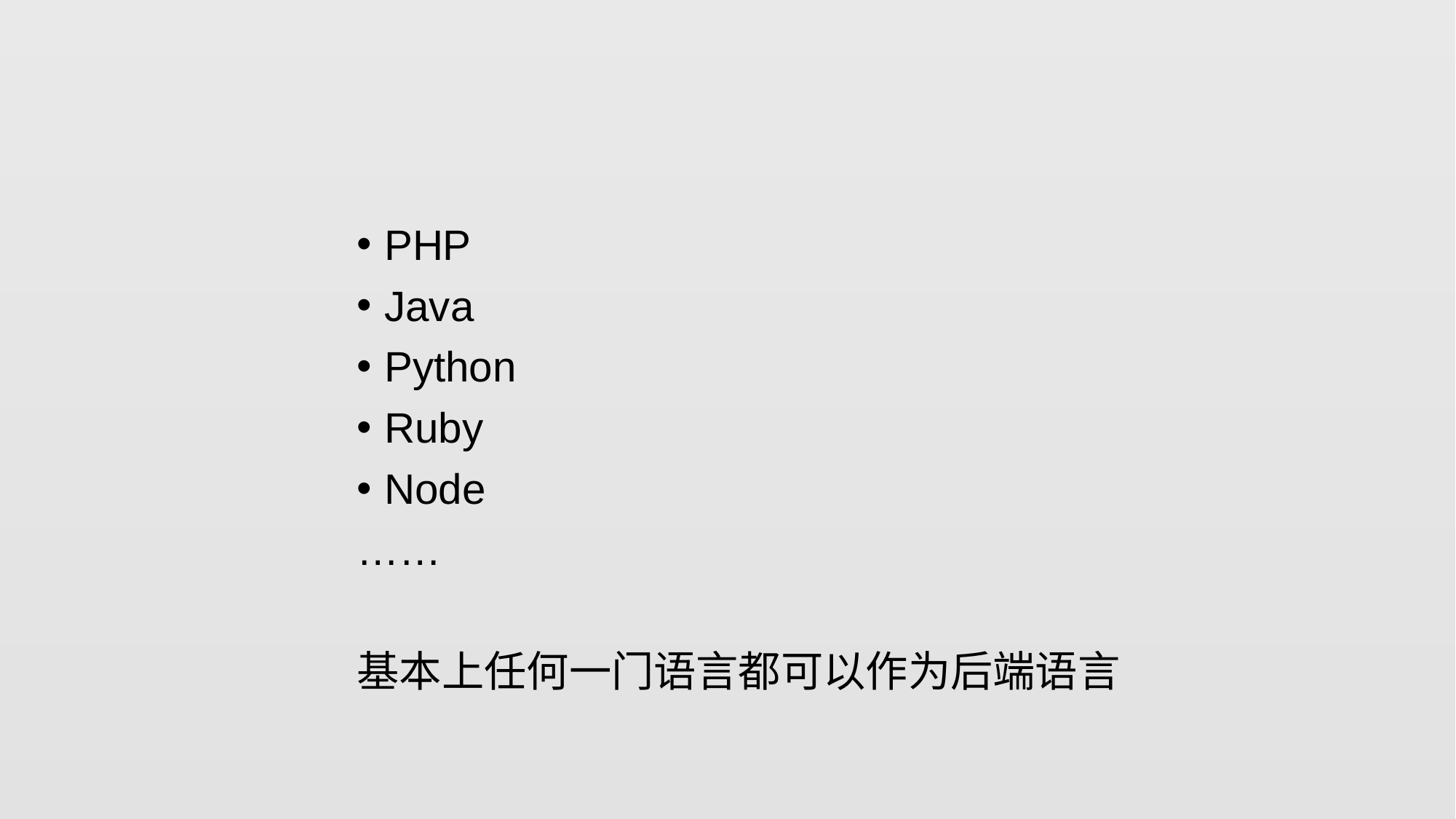

#
PHP
Java
Python
Ruby
Node
……

基本上任何一门语言都可以作为后端语言